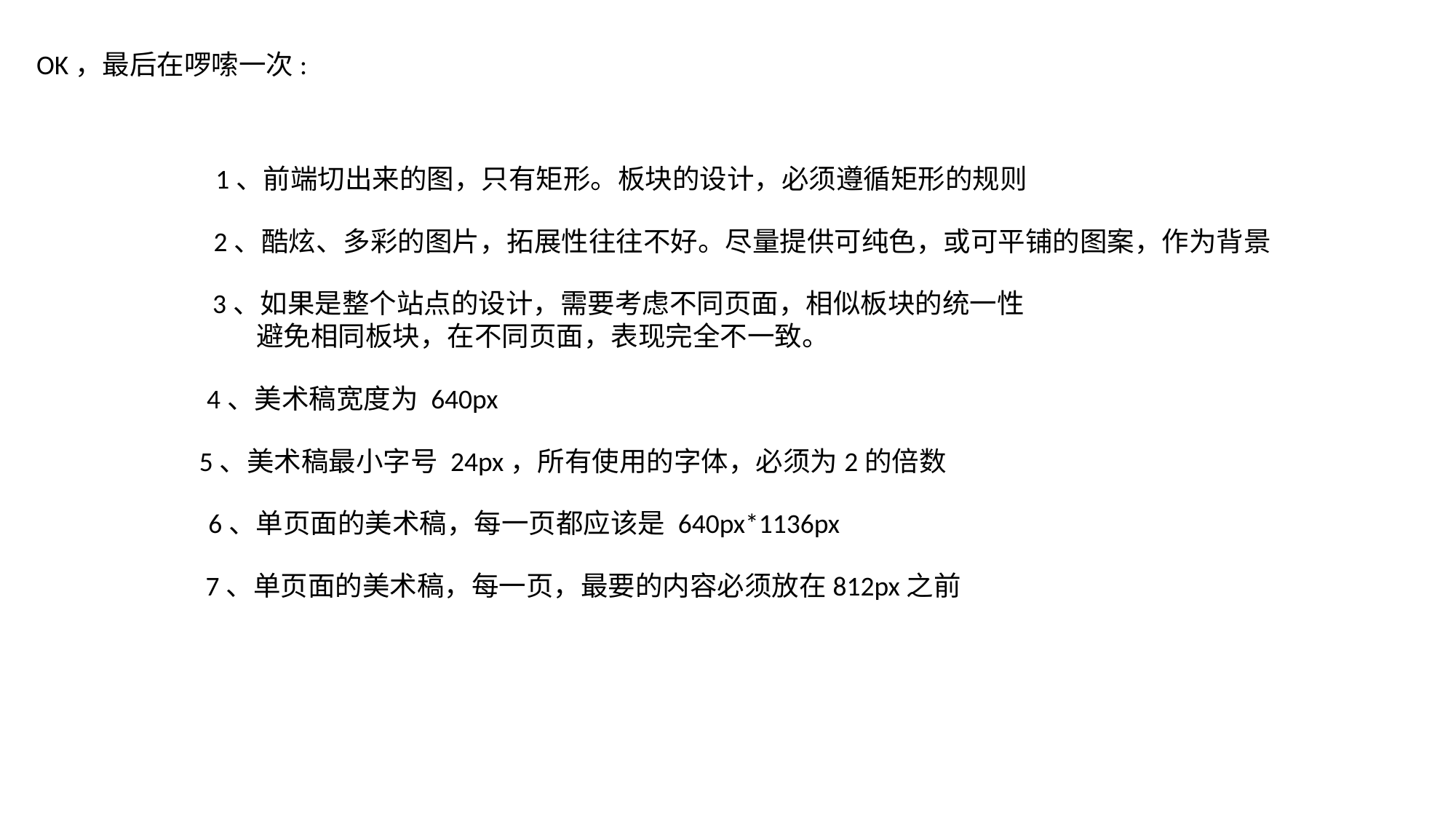

OK，最后在啰嗦一次:
1、前端切出来的图，只有矩形。板块的设计，必须遵循矩形的规则
2、酷炫、多彩的图片，拓展性往往不好。尽量提供可纯色，或可平铺的图案，作为背景
3、如果是整个站点的设计，需要考虑不同页面，相似板块的统一性
      避免相同板块，在不同页面，表现完全不一致。
4、美术稿宽度为 640px
5、美术稿最小字号 24px，所有使用的字体，必须为2的倍数
6、单页面的美术稿，每一页都应该是 640px*1136px
7、单页面的美术稿，每一页，最要的内容必须放在812px之前